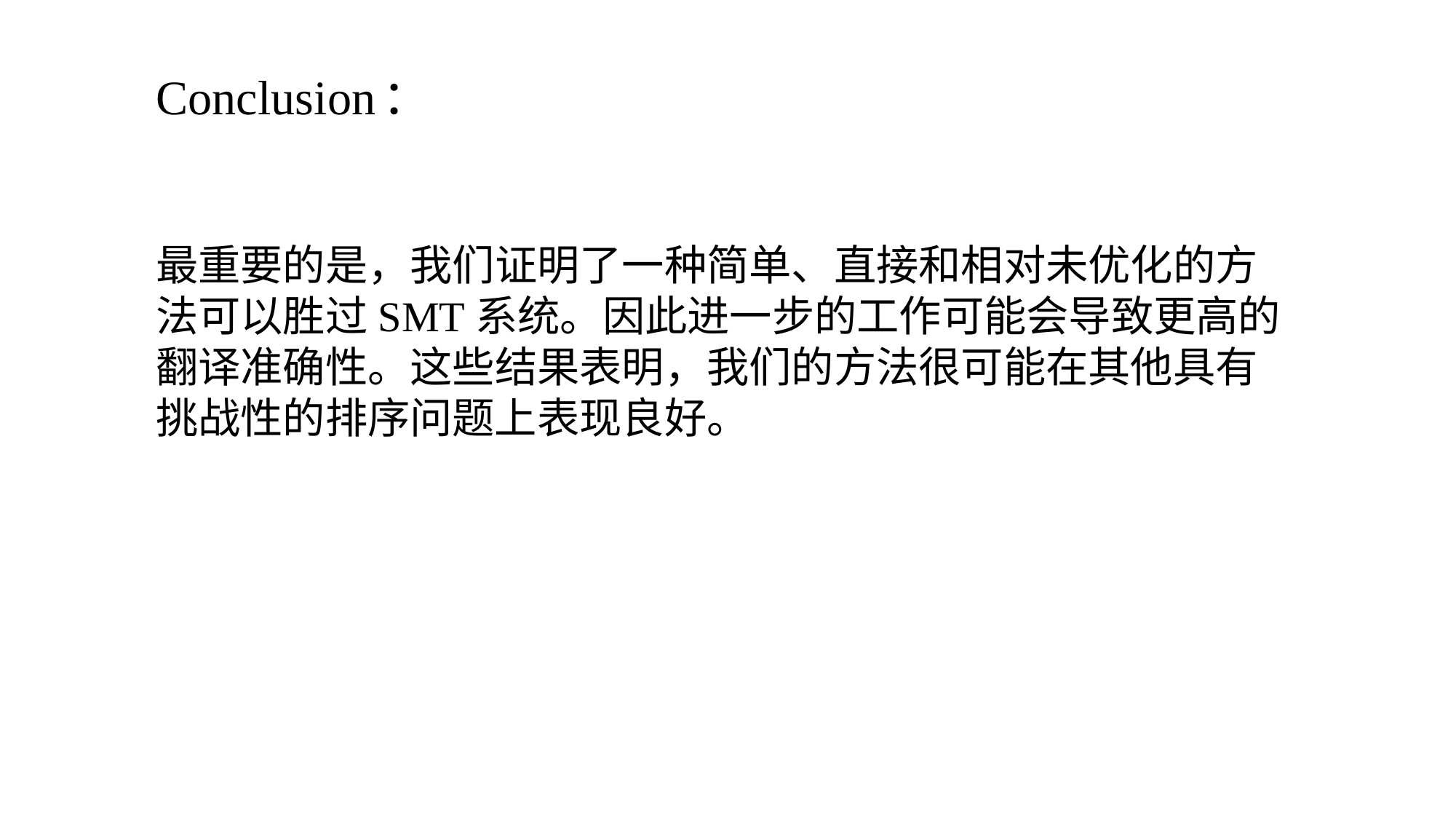

# Conclusion：

最重要的是，我们证明了一种简单、直接和相对未优化的方法可以胜过SMT系统。因此进一步的工作可能会导致更高的翻译准确性。这些结果表明，我们的方法很可能在其他具有挑战性的排序问题上表现良好。